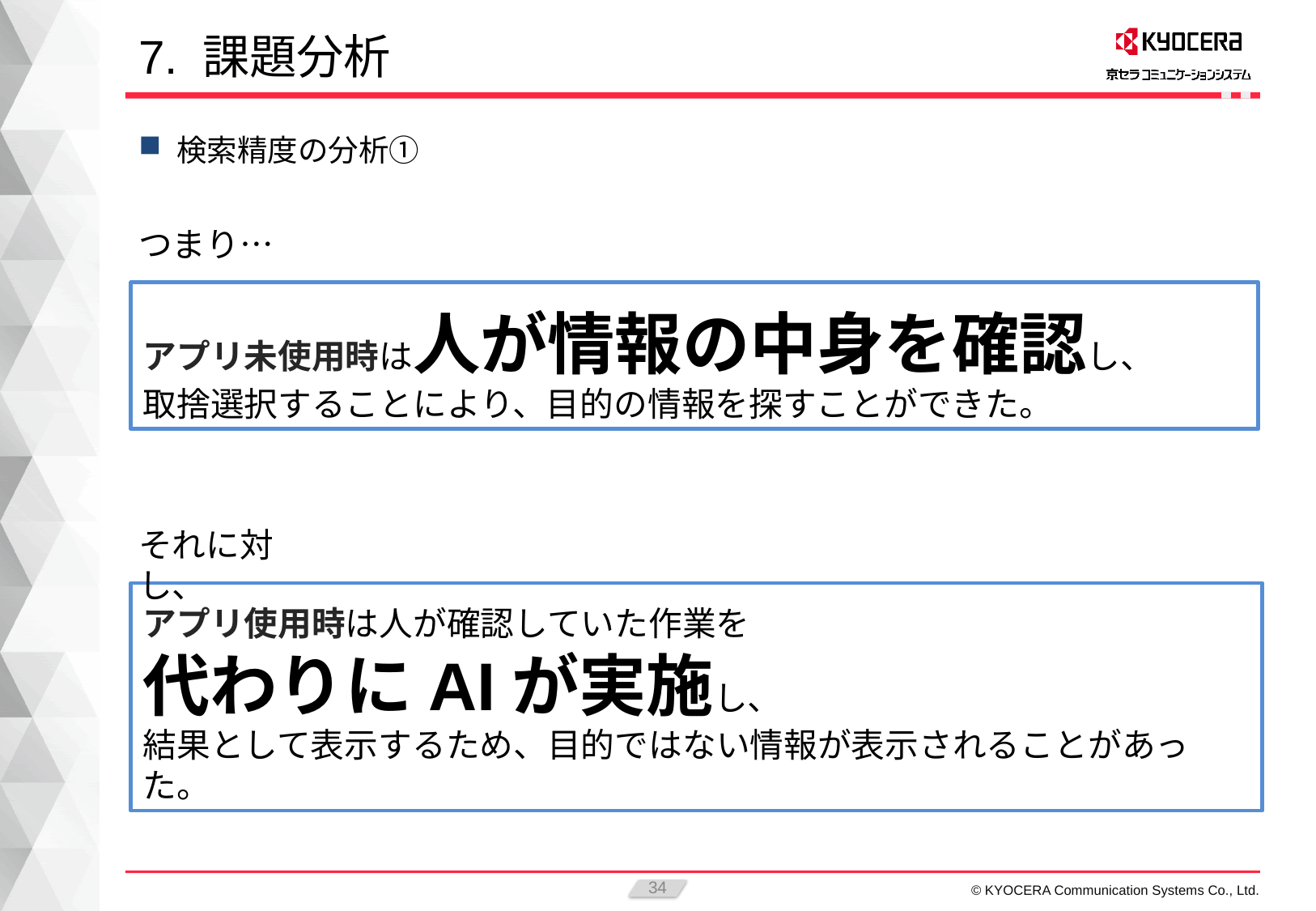

# 7. 課題分析
検索精度の分析①
つまり…
アプリ未使用時は人が情報の中身を確認し、
取捨選択することにより、目的の情報を探すことができた。
それに対し、
アプリ使用時は人が確認していた作業を
代わりにAIが実施し、
結果として表示するため、目的ではない情報が表示されることがあった。
34